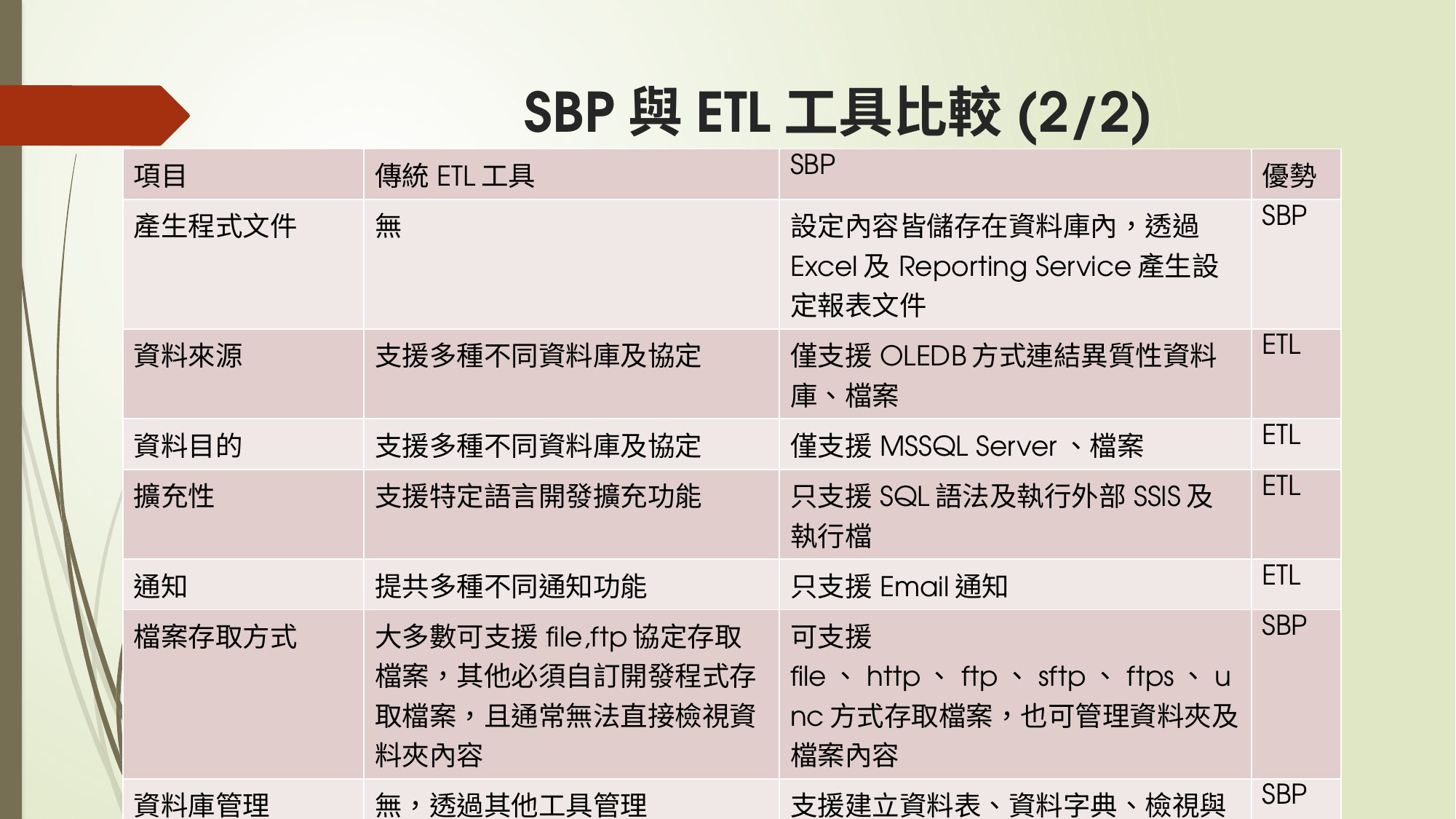

# SBP與ETL工具比較(2/2)
| 項目 | 傳統ETL工具 | SBP | 優勢 |
| --- | --- | --- | --- |
| 產生程式文件 | 無 | 設定內容皆儲存在資料庫內，透過Excel及Reporting Service產生設定報表文件 | SBP |
| 資料來源 | 支援多種不同資料庫及協定 | 僅支援OLEDB方式連結異質性資料庫、檔案 | ETL |
| 資料目的 | 支援多種不同資料庫及協定 | 僅支援MSSQL Server、檔案 | ETL |
| 擴充性 | 支援特定語言開發擴充功能 | 只支援SQL語法及執行外部SSIS及執行檔 | ETL |
| 通知 | 提共多種不同通知功能 | 只支援Email通知 | ETL |
| 檔案存取方式 | 大多數可支援file,ftp協定存取檔案，其他必須自訂開發程式存取檔案，且通常無法直接檢視資料夾內容 | 可支援file、http、ftp、sftp、ftps、unc方式存取檔案，也可管理資料夾及檔案內容 | SBP |
| 資料庫管理 | 無，透過其他工具管理 | 支援建立資料表、資料字典、檢視與修改SQL SERVER程式物件(VIEW,SP,FUNCTION,TRIGGER內容) | SBP |